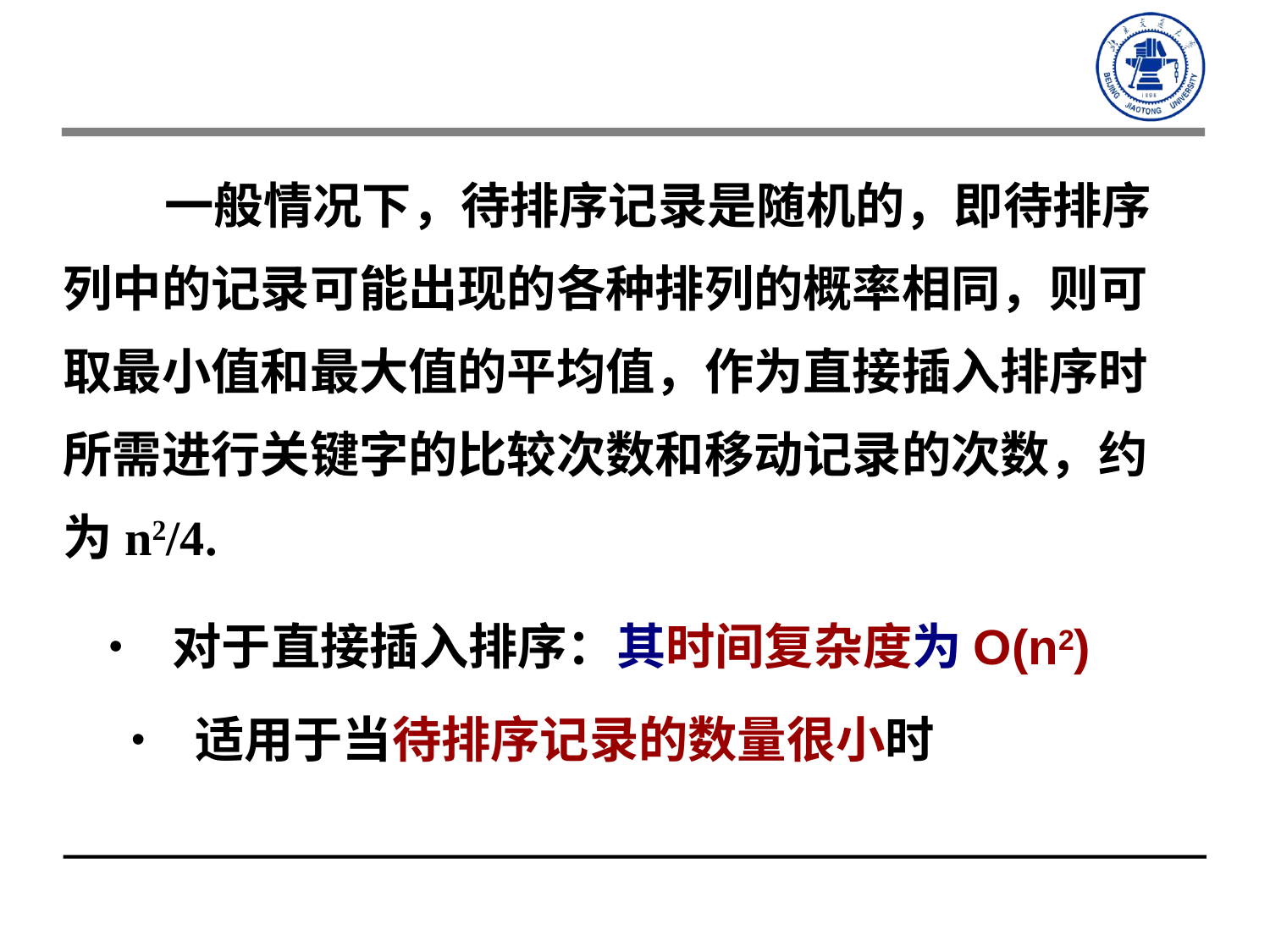

一般情况下，待排序记录是随机的，即待排序列中的记录可能出现的各种排列的概率相同，则可取最小值和最大值的平均值，作为直接插入排序时所需进行关键字的比较次数和移动记录的次数，约为n2/4.
对于直接插入排序：其时间复杂度为O(n2)
适用于当待排序记录的数量很小时